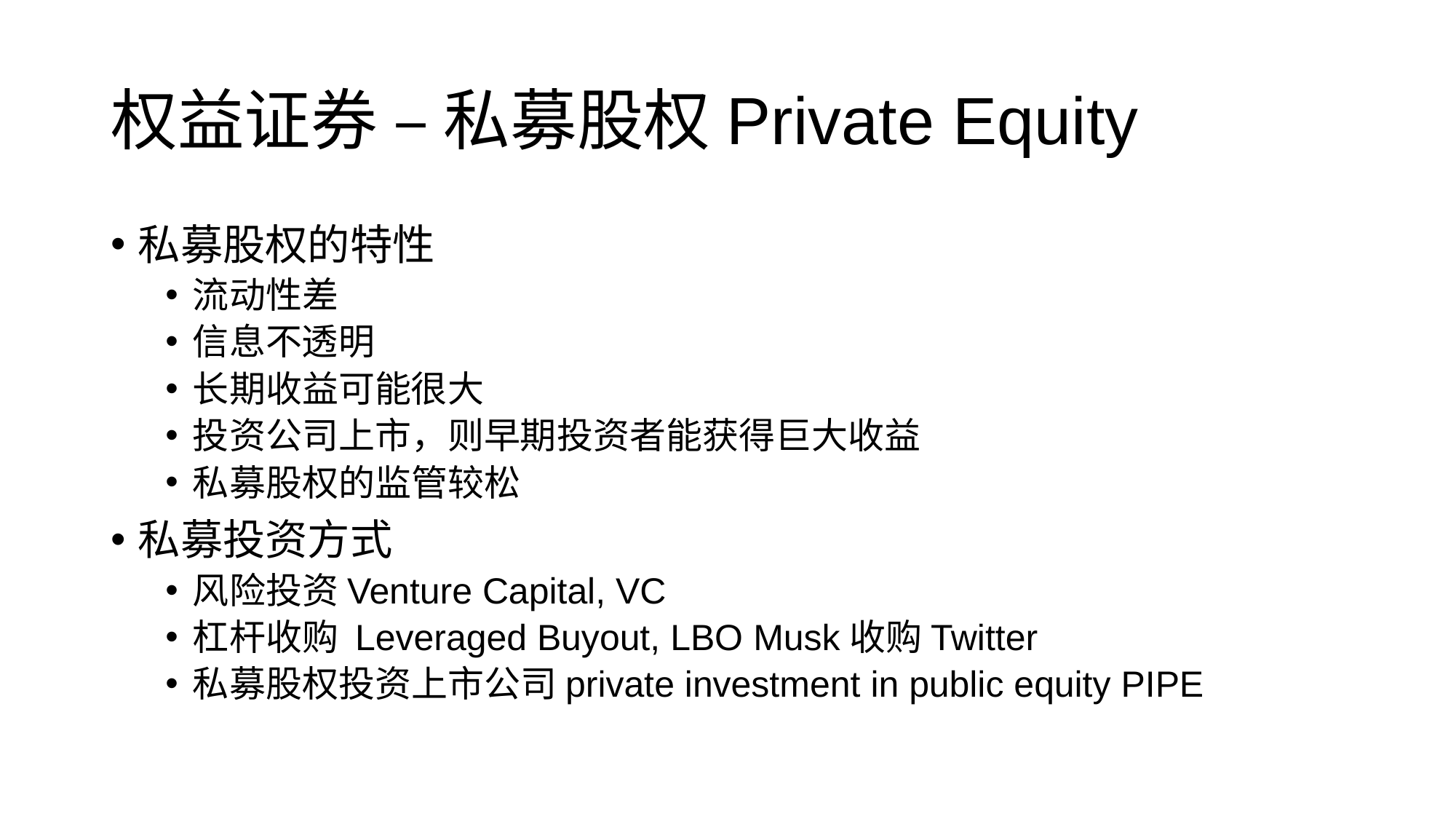

# 权益证券 – 私募股权Private Equity
私募股权的特性
流动性差
信息不透明
长期收益可能很大
投资公司上市，则早期投资者能获得巨大收益
私募股权的监管较松
私募投资方式
风险投资Venture Capital, VC
杠杆收购 Leveraged Buyout, LBO Musk收购Twitter
私募股权投资上市公司private investment in public equity PIPE